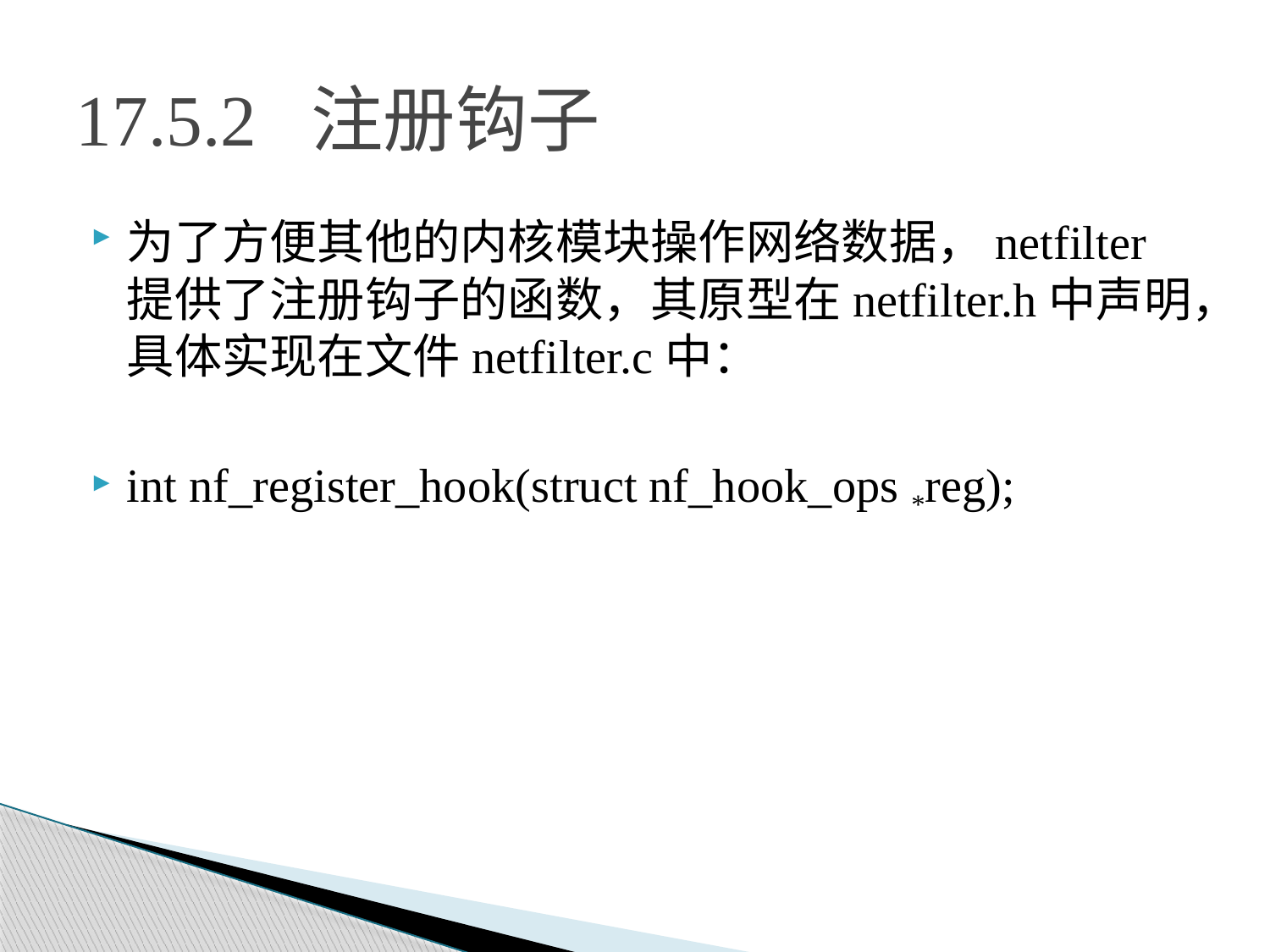

# 17.5.2  注册钩子
为了方便其他的内核模块操作网络数据，netfilter提供了注册钩子的函数，其原型在netfilter.h中声明，具体实现在文件netfilter.c中：

int nf_register_hook(struct nf_hook_ops *reg);